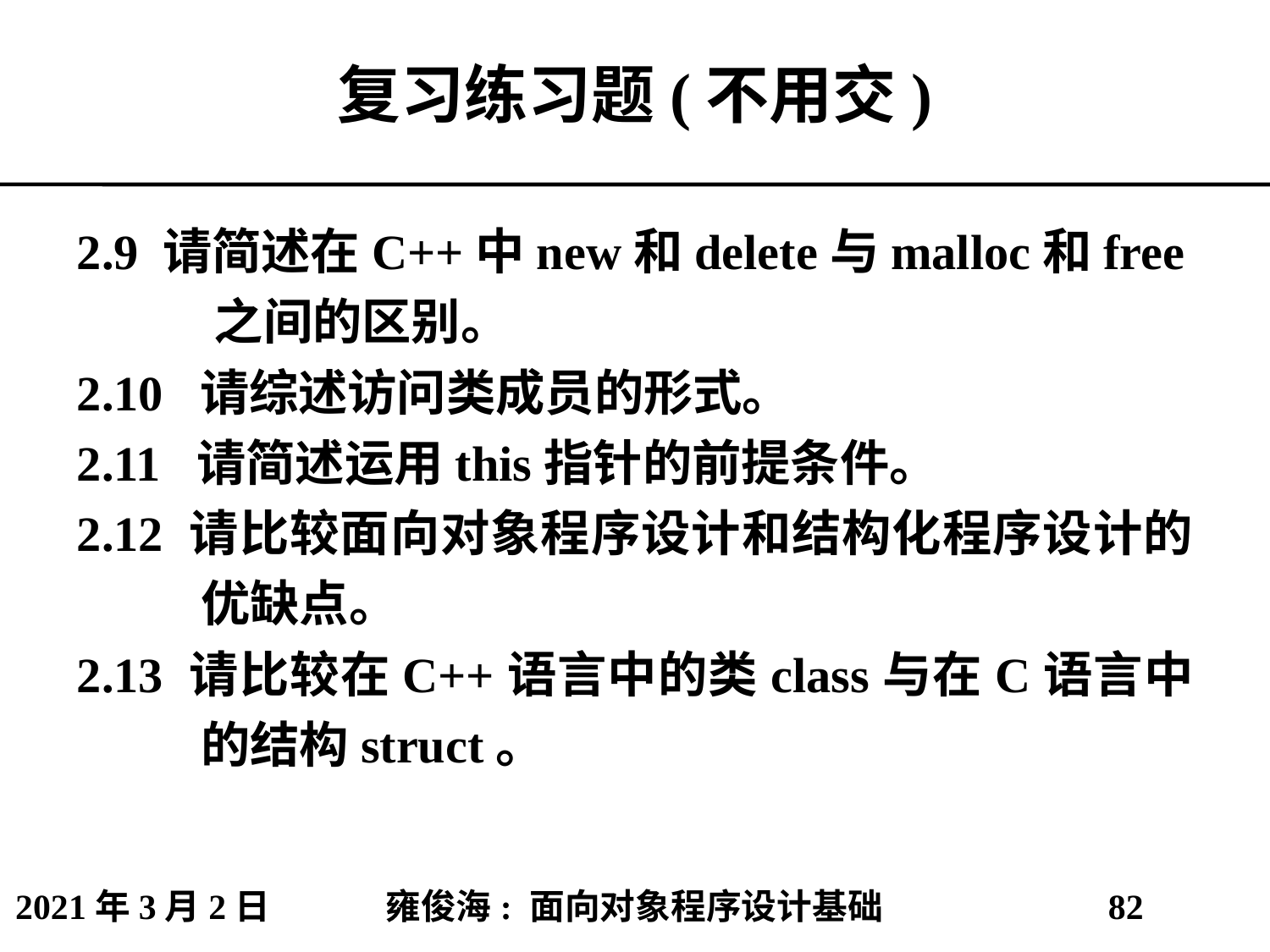

# 复习练习题(不用交)

2.9 请简述在C++中new和delete与malloc和free之间的区别。
2.10  请综述访问类成员的形式。
2.11  请简述运用this指针的前提条件。
2.12 请比较面向对象程序设计和结构化程序设计的优缺点。
2.13 请比较在C++语言中的类class与在C语言中的结构struct。
2021年3月2日
雍俊海: 面向对象程序设计基础
82